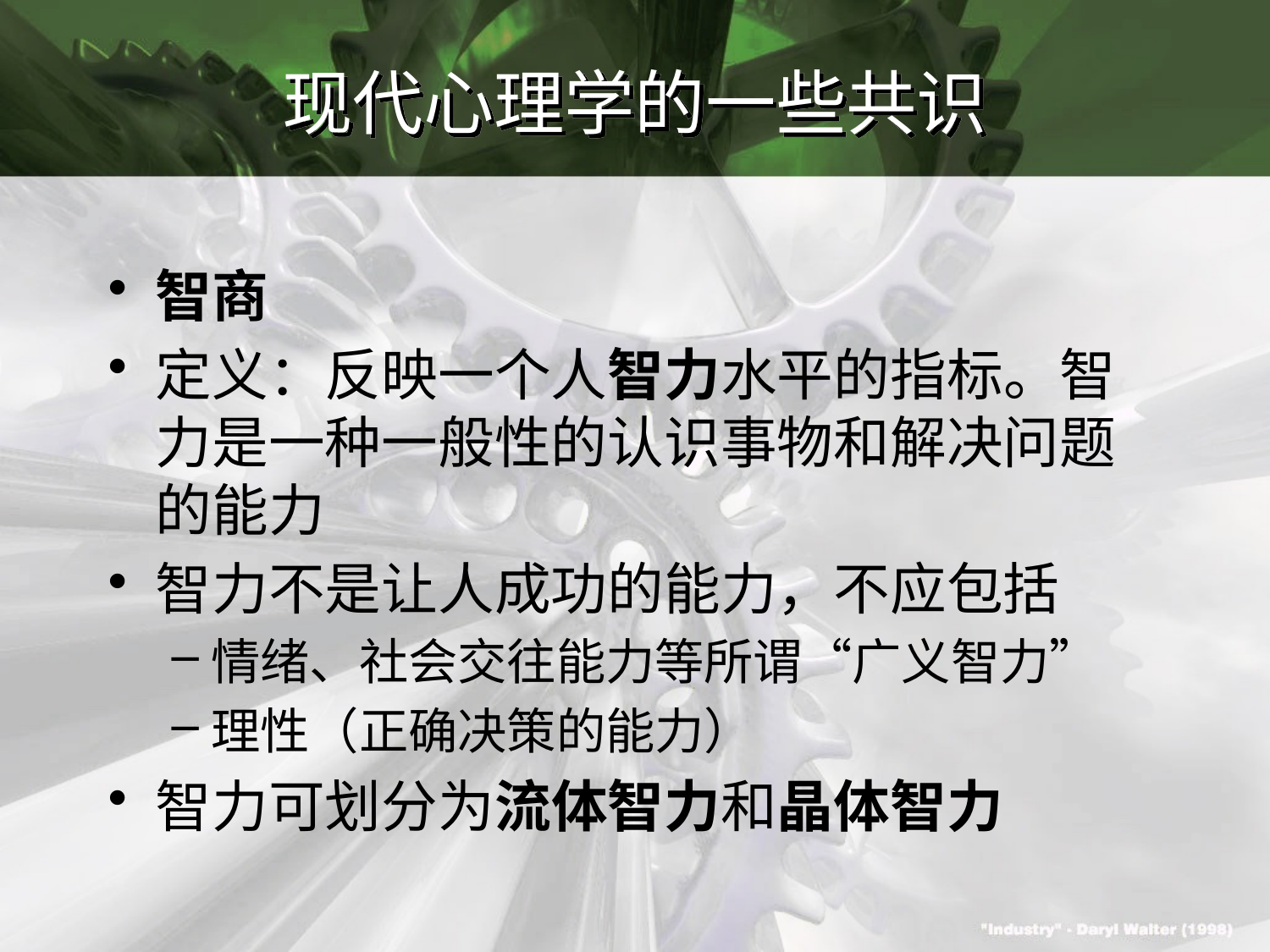

# 现代心理学的一些共识
智商
定义：反映一个人智力水平的指标。智力是一种一般性的认识事物和解决问题的能力
智力不是让人成功的能力，不应包括
情绪、社会交往能力等所谓“广义智力”
理性（正确决策的能力）
智力可划分为流体智力和晶体智力